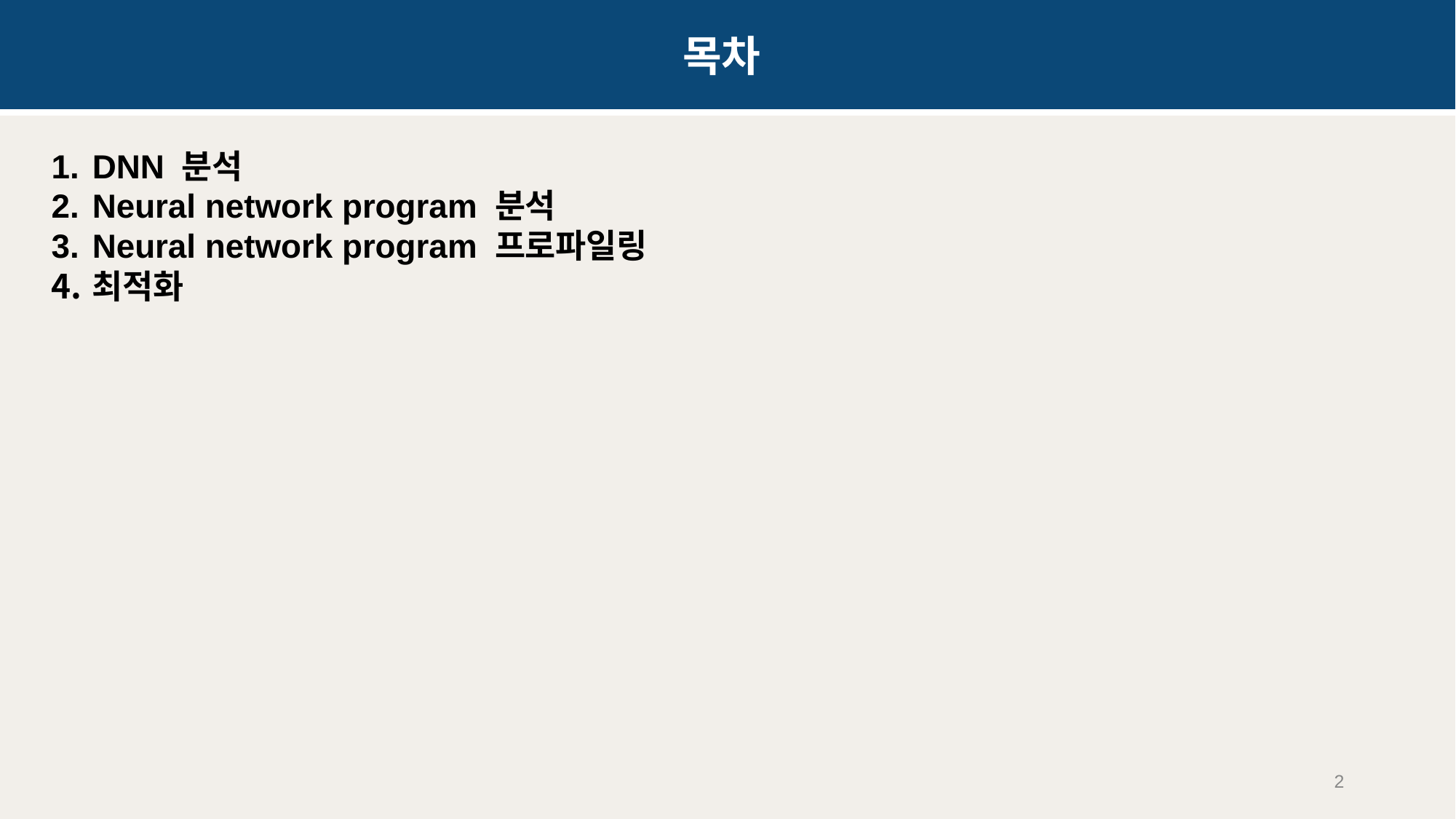

목차
DNN 분석
Neural network program 분석
Neural network program 프로파일링
최적화

2